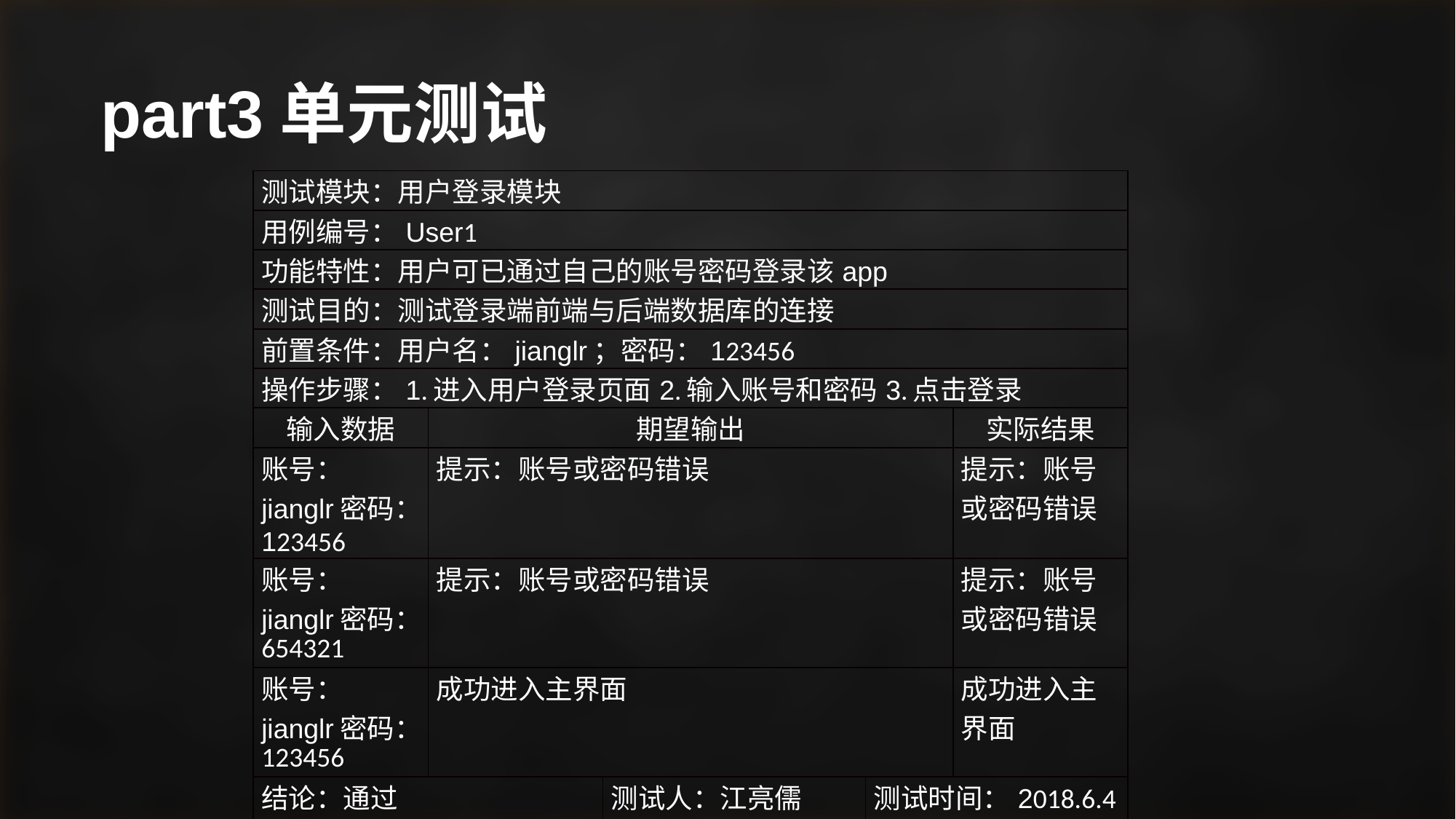

# part3单元测试
| 测试模块：用户登录模块 |  |  |  |  |
| --- | --- | --- | --- | --- |
| 用例编号：User1 |  |  |  |  |
| 功能特性：用户可已通过自己的账号密码登录该app |  |  |  |  |
| 测试目的：测试登录端前端与后端数据库的连接 |  |  |  |  |
| 前置条件：用户名：jianglr；密码：123456 |  |  |  |  |
| 操作步骤：1.进入用户登录页面2.输入账号和密码3.点击登录 |  |  |  |  |
| 输入数据 | 期望输出 |  |  | 实际结果 |
| 账号： jianglr密码：123456 | 提示：账号或密码错误 |  |  | 提示：账号或密码错误 |
| 账号：jianglr密码：654321 | 提示：账号或密码错误 |  |  | 提示：账号或密码错误 |
| 账号：jianglr密码：123456 | 成功进入主界面 |  |  | 成功进入主界面 |
| 结论：通过 |  | 测试人：江亮儒 | 测试时间：2018.6.4 |  |